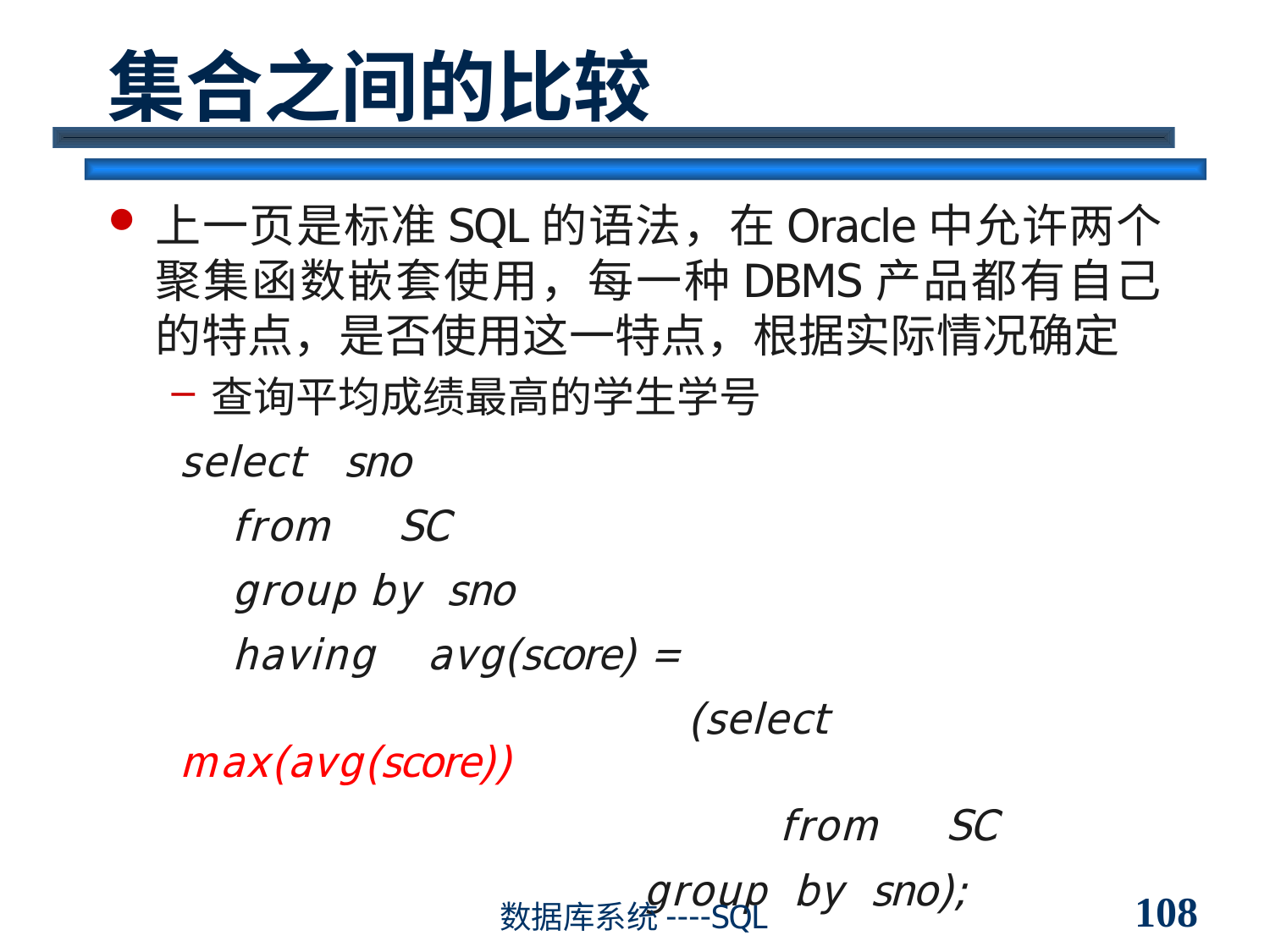

# 集合之间的比较
上一页是标准SQL的语法，在Oracle中允许两个聚集函数嵌套使用，每一种DBMS产品都有自己的特点，是否使用这一特点，根据实际情况确定
查询平均成绩最高的学生学号

select   sno
    from     SC
    group by  sno
    having    avg(score) =
				(select    max(avg(score))
				       from     SC
     		                group  by  sno);
108
数据库系统----SQL